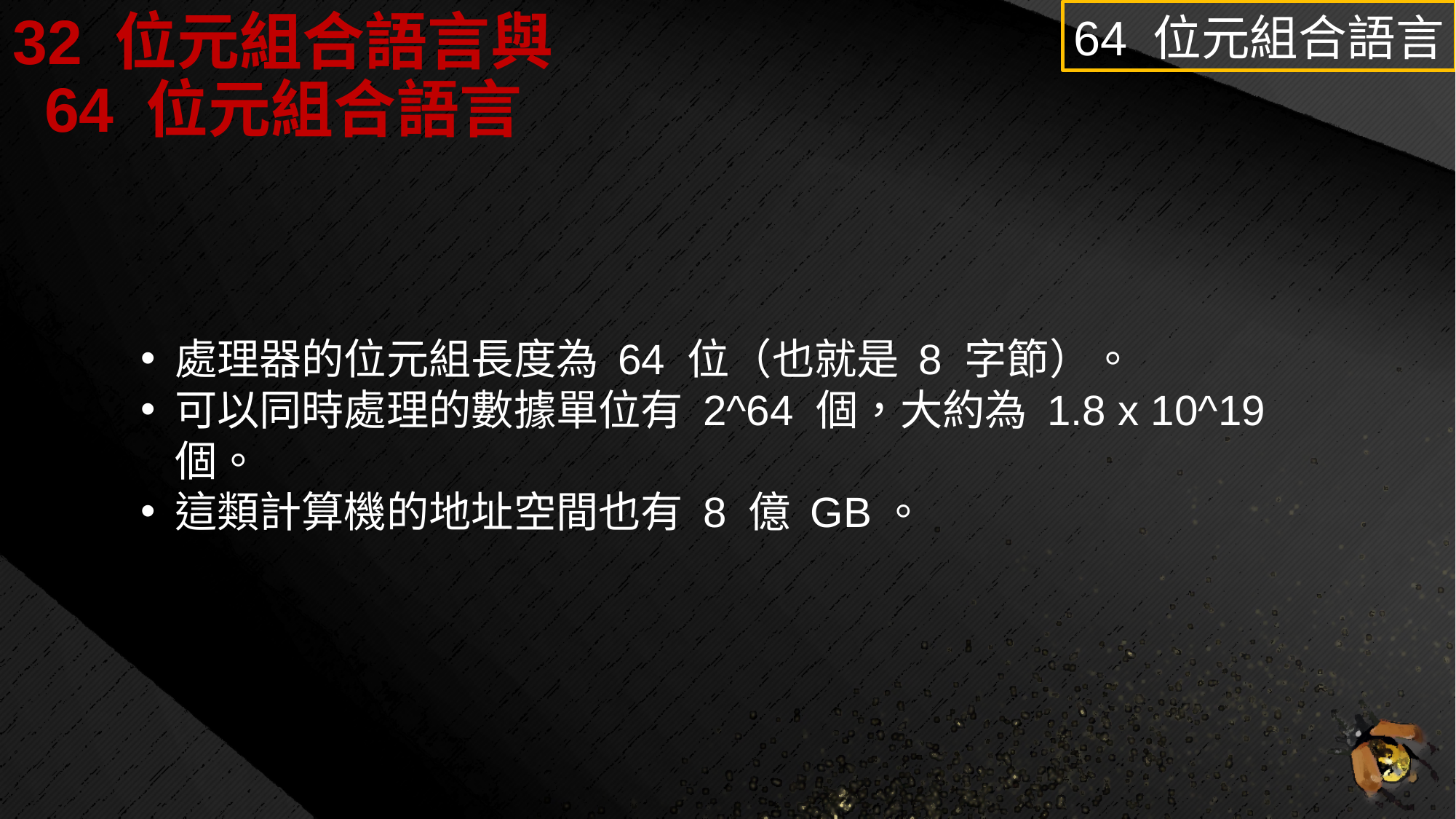

32 位元組合語言與 64 位元組合語言
64 位元組合語言
處理器的位元組長度為 64 位（也就是 8 字節）。
可以同時處理的數據單位有 2^64 個，大約為 1.8 x 10^19 個。
這類計算機的地址空間也有 8 億 GB。